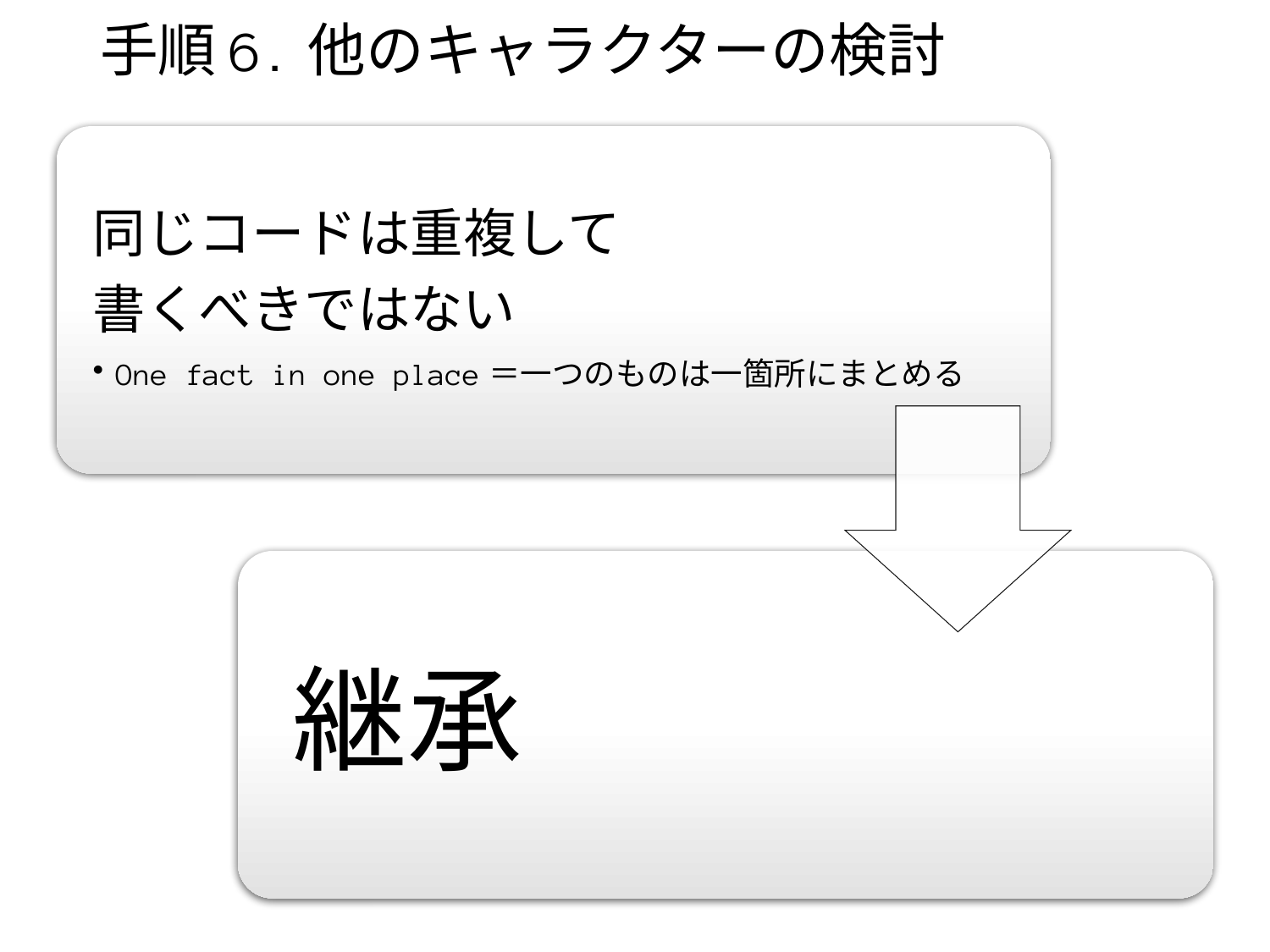

# 手順6.他のキャラクターの検討
同じコードは重複して
書くべきではない
One fact in one place＝一つのものは一箇所にまとめる
継承